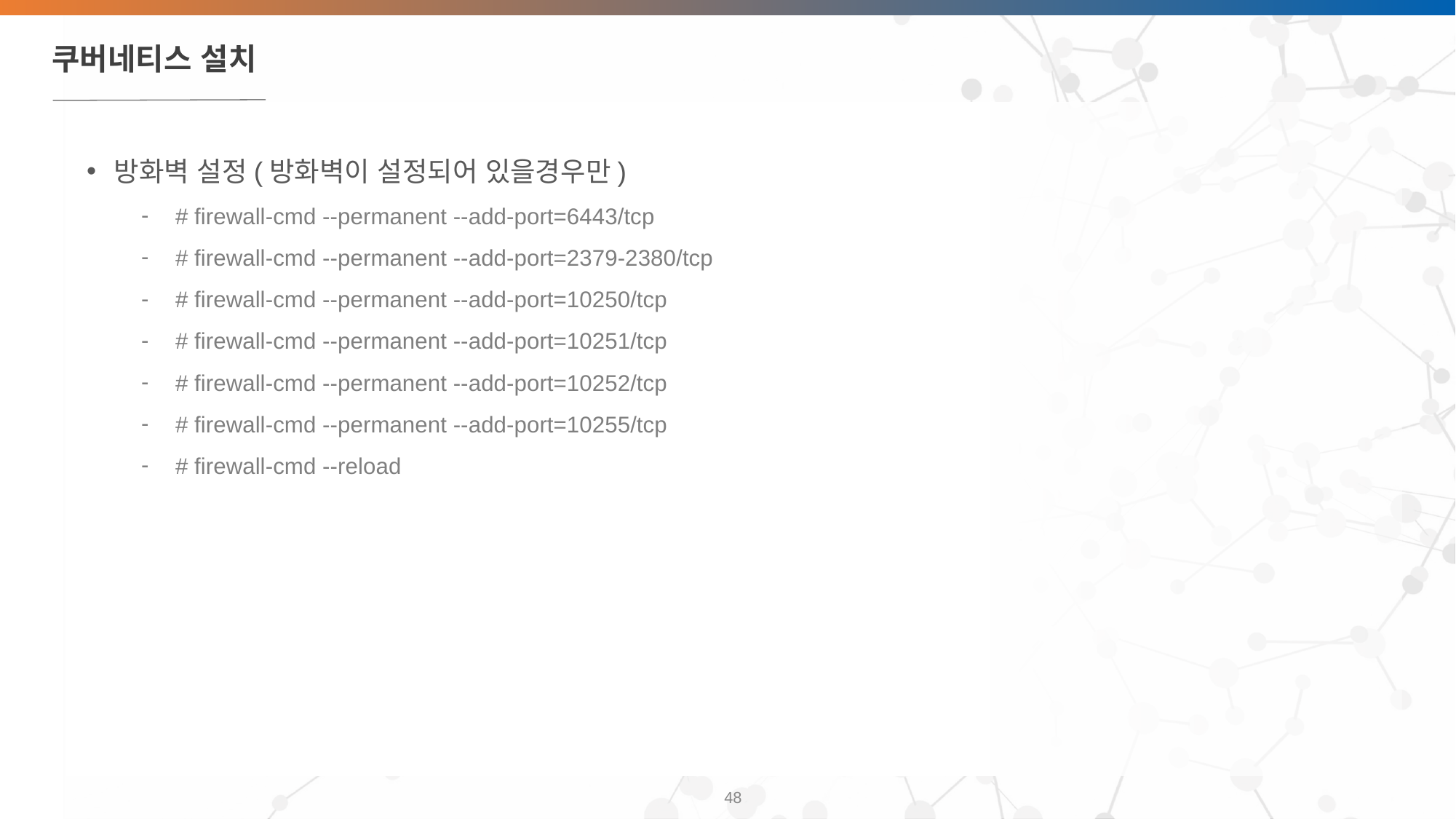

# 쿠버네티스 설치

방화벽 설정(방화벽이 설정되어 있을경우만)
# firewall-cmd --permanent --add-port=6443/tcp
# firewall-cmd --permanent --add-port=2379-2380/tcp
# firewall-cmd --permanent --add-port=10250/tcp
# firewall-cmd --permanent --add-port=10251/tcp
# firewall-cmd --permanent --add-port=10252/tcp
# firewall-cmd --permanent --add-port=10255/tcp
# firewall-cmd --reload
48